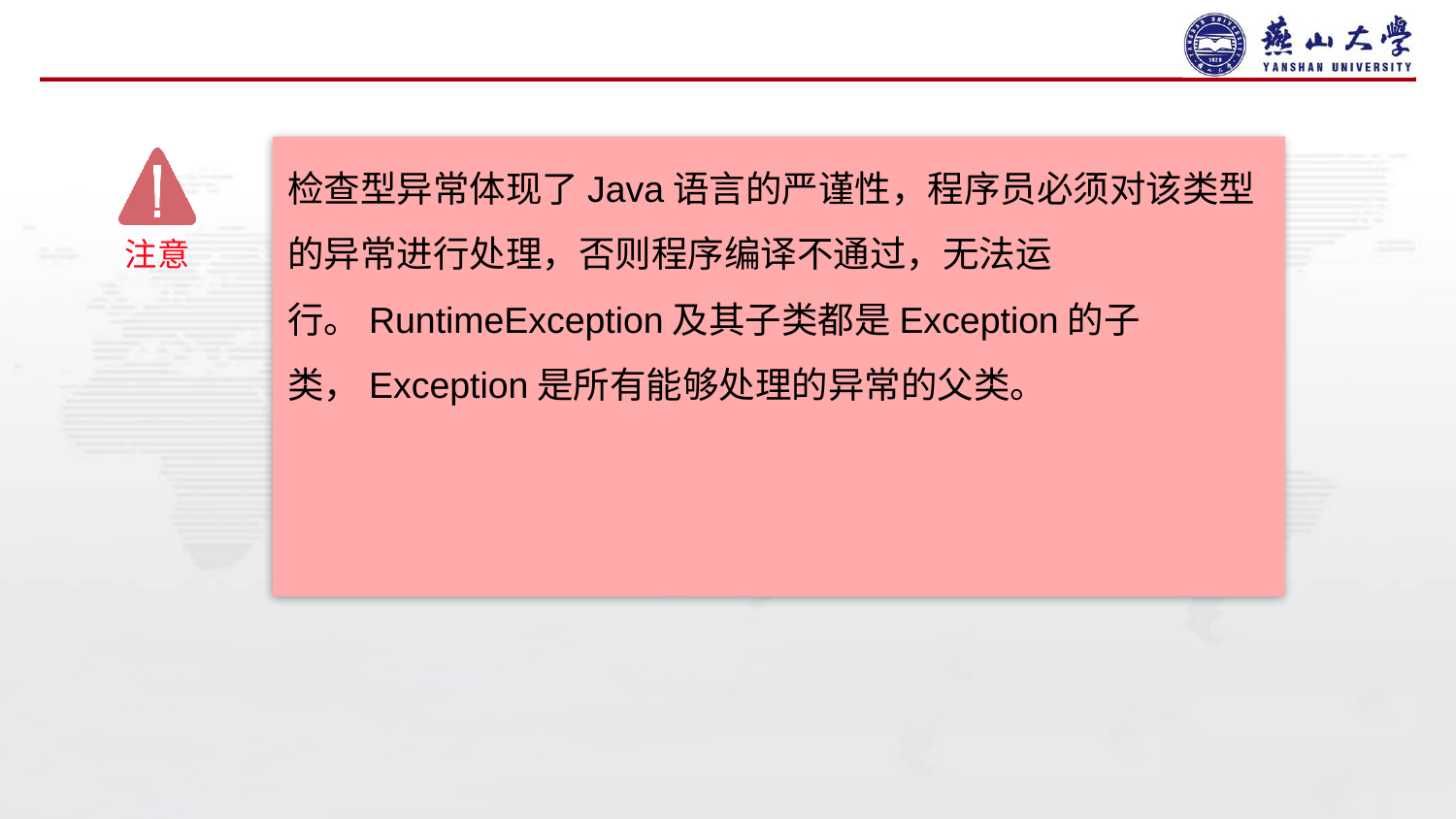

#
检查型异常体现了Java语言的严谨性，程序员必须对该类型的异常进行处理，否则程序编译不通过，无法运行。RuntimeException及其子类都是Exception的子类，Exception是所有能够处理的异常的父类。